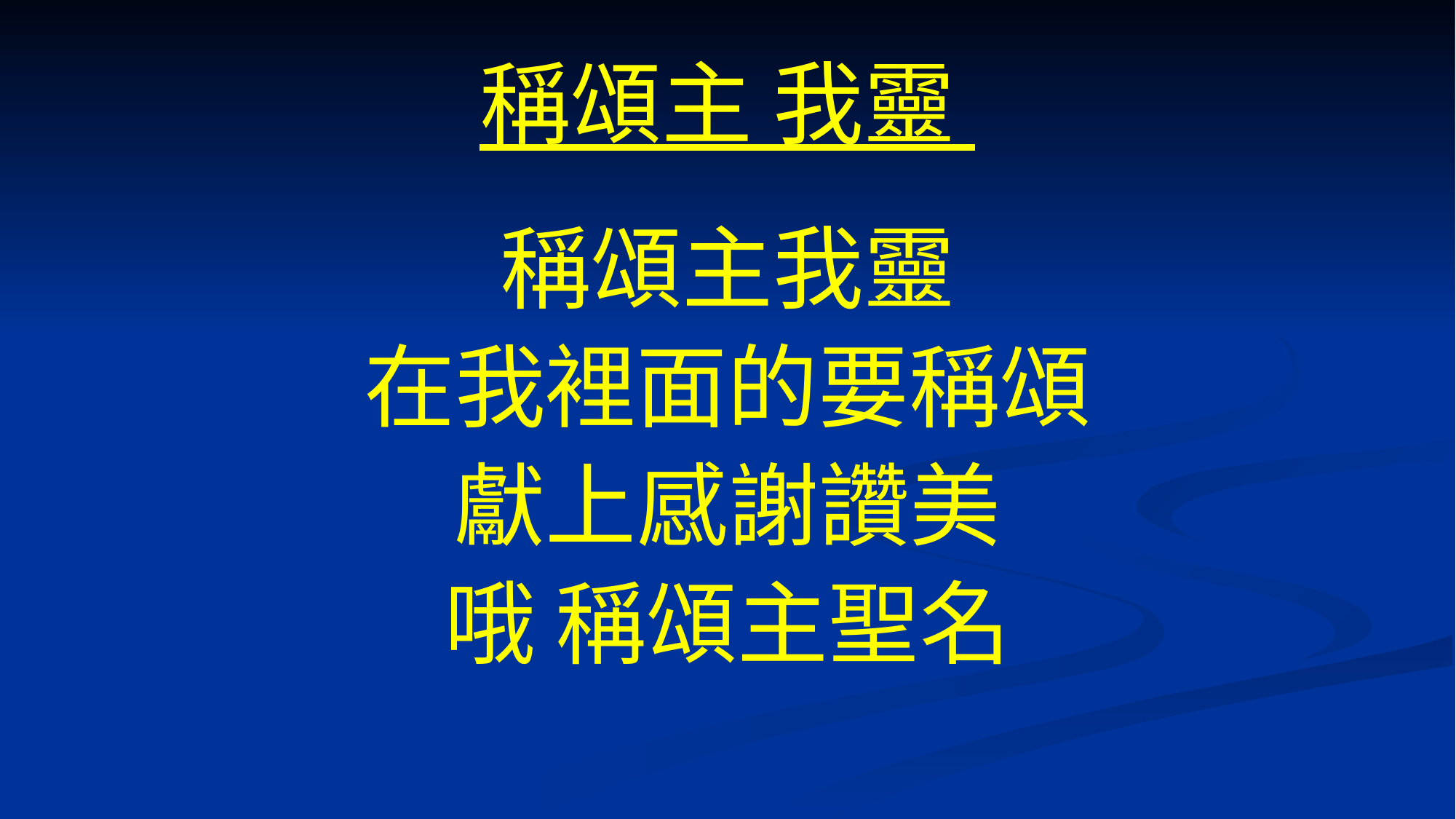

# 稱頌主 我靈
稱頌主我靈
在我裡面的要稱頌
獻上感謝讚美
哦 稱頌主聖名